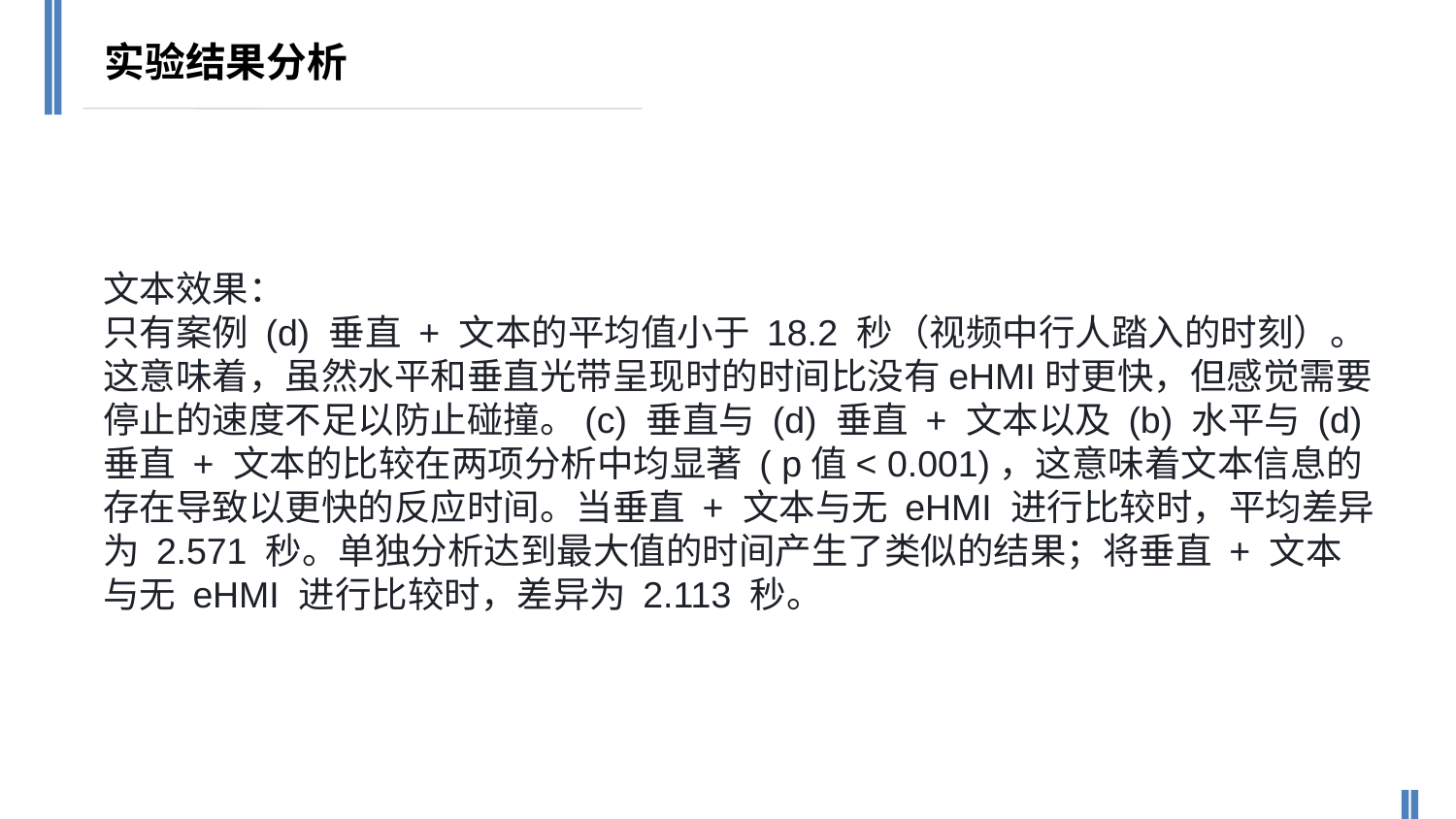

实验结果分析
文本效果：
只有案例 (d) 垂直 + 文本的平均值小于 18.2 秒（视频中行人踏入的时刻）。这意味着，虽然水平和垂直光带呈现时的时间比没有eHMI时更快，但感觉需要停止的速度不足以防止碰撞。(c) 垂直与 (d) 垂直 + 文本以及 (b) 水平与 (d) 垂直 + 文本的比较在两项分析中均显著 ( p值< 0.001)，这意味着文本信息的存在导致以更快的反应时间。当垂直 + 文本与无 eHMI 进行比较时，平均差异为 2.571 秒。单独分析达到最大值的时间产生了类似的结果；将垂直 + 文本与无 eHMI 进行比较时，差异为 2.113 秒。